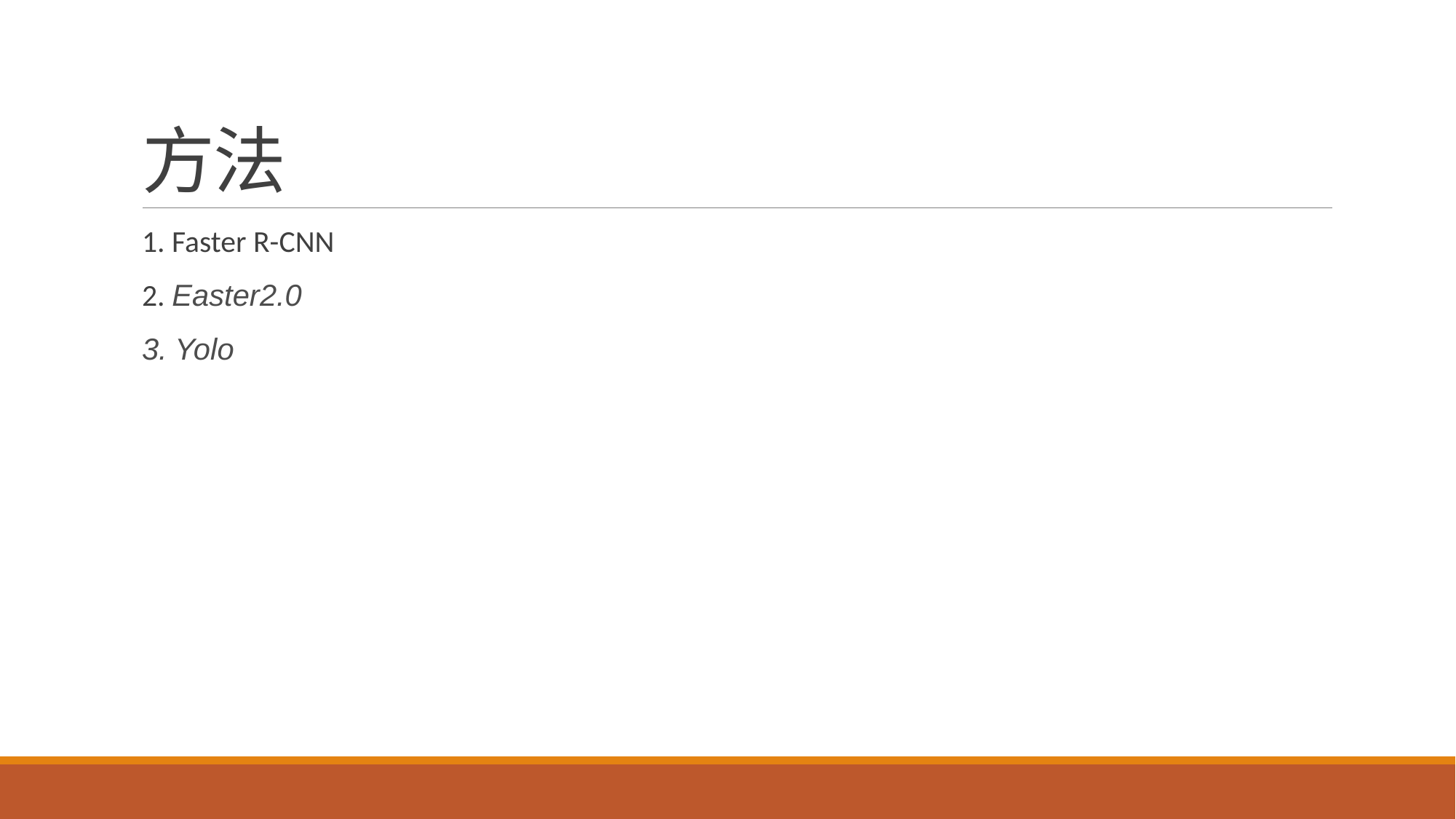

# 方法
1. Faster R-CNN
2. Easter2.0
3. Yolo